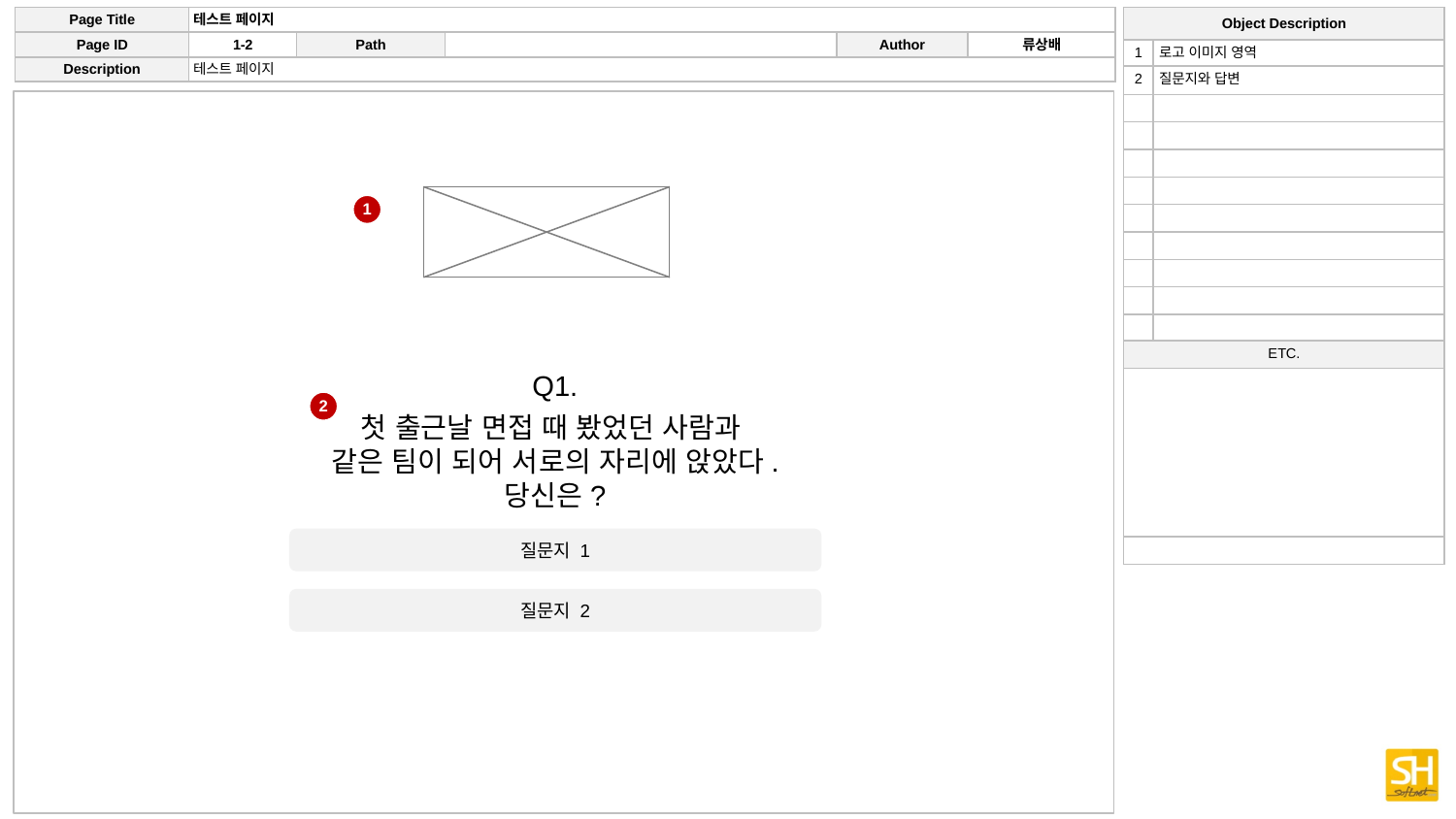

| Page Title | 테스트 페이지 |  |  |  |  |
| --- | --- | --- | --- | --- | --- |
| Page ID | 1-2 | Path |  | Author | 류상배 |
| Description | 테스트 페이지 |  |  |  |  |
| Object Description |  |
| --- | --- |
| 1 | 로고 이미지 영역 |
| 2 | 질문지와 답변 |
|  |  |
|  |  |
|  |  |
|  |  |
|  |  |
|  |  |
|  |  |
|  |  |
|  |  |
| ETC. |  |
|  |  |
|  |  |

1
Q1.
2
첫 출근날 면접 때 봤었던 사람과
같은 팀이 되어 서로의 자리에 앉았다.
당신은?
질문지 1
질문지 2